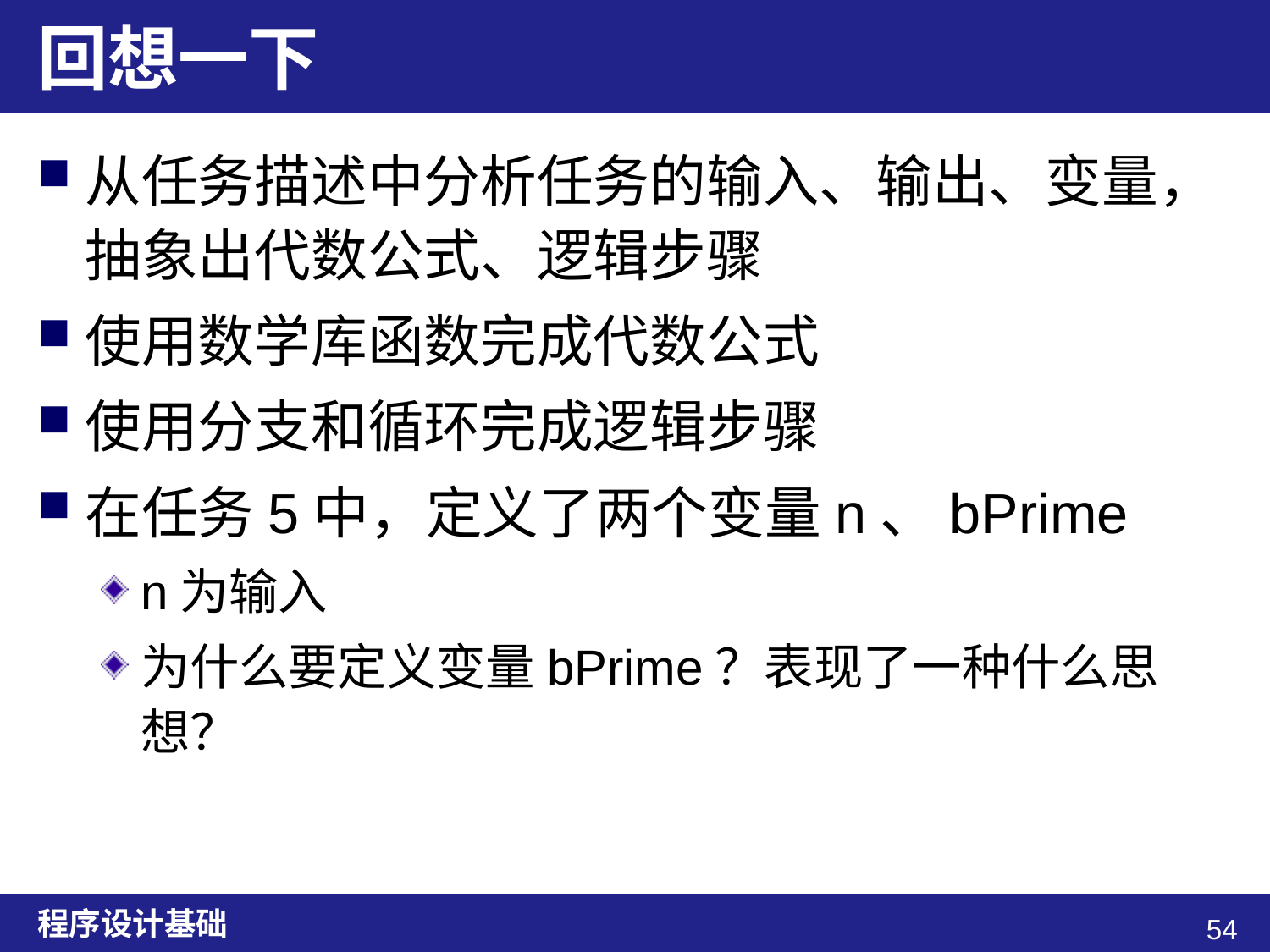

# 回想一下
从任务描述中分析任务的输入、输出、变量，抽象出代数公式、逻辑步骤
使用数学库函数完成代数公式
使用分支和循环完成逻辑步骤
在任务5中，定义了两个变量n、bPrime
n为输入
为什么要定义变量bPrime？表现了一种什么思想？